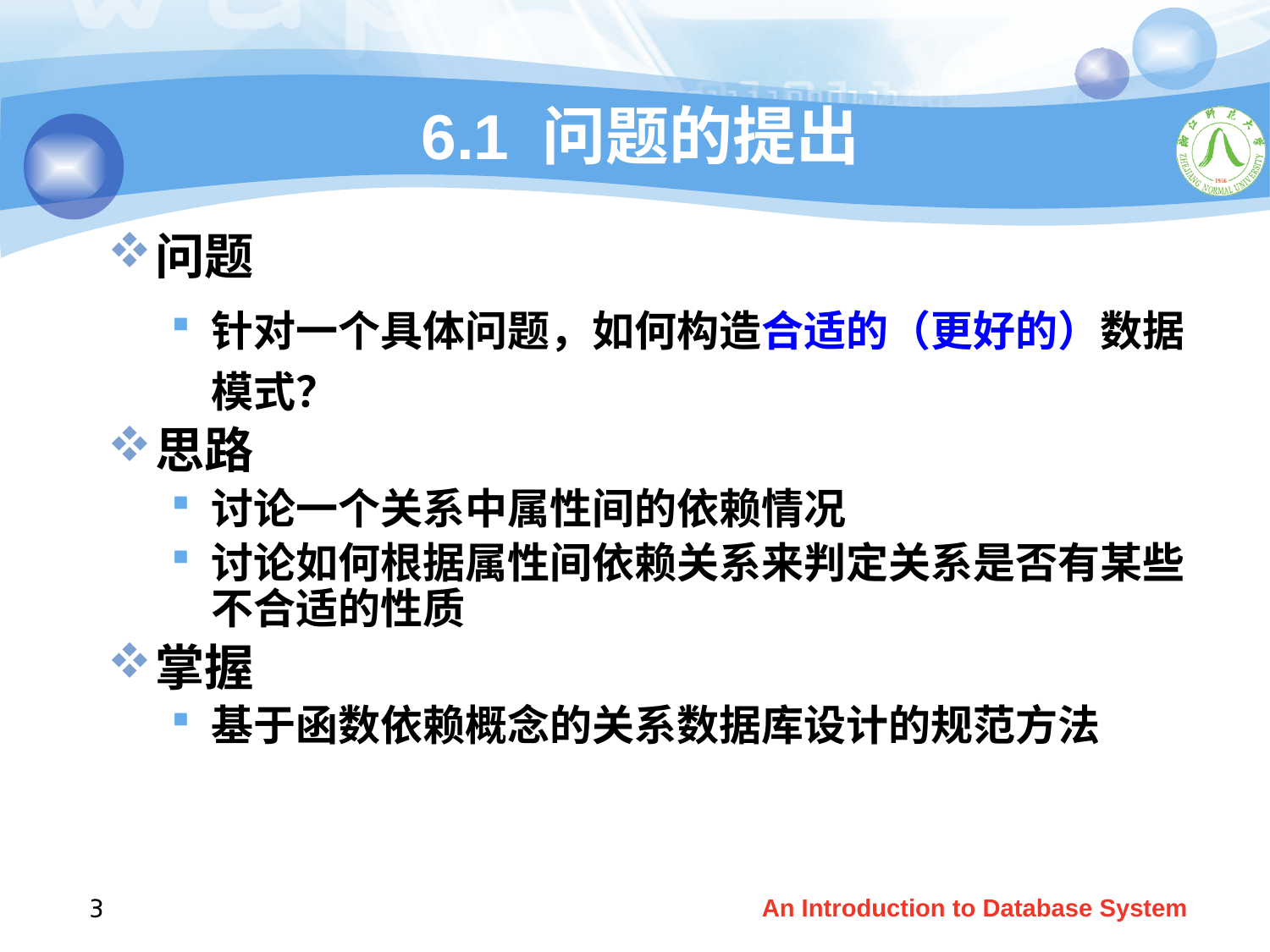

# 6.1 问题的提出
问题
针对一个具体问题，如何构造合适的（更好的）数据模式？
思路
讨论一个关系中属性间的依赖情况
讨论如何根据属性间依赖关系来判定关系是否有某些不合适的性质
掌握
基于函数依赖概念的关系数据库设计的规范方法
3
An Introduction to Database System